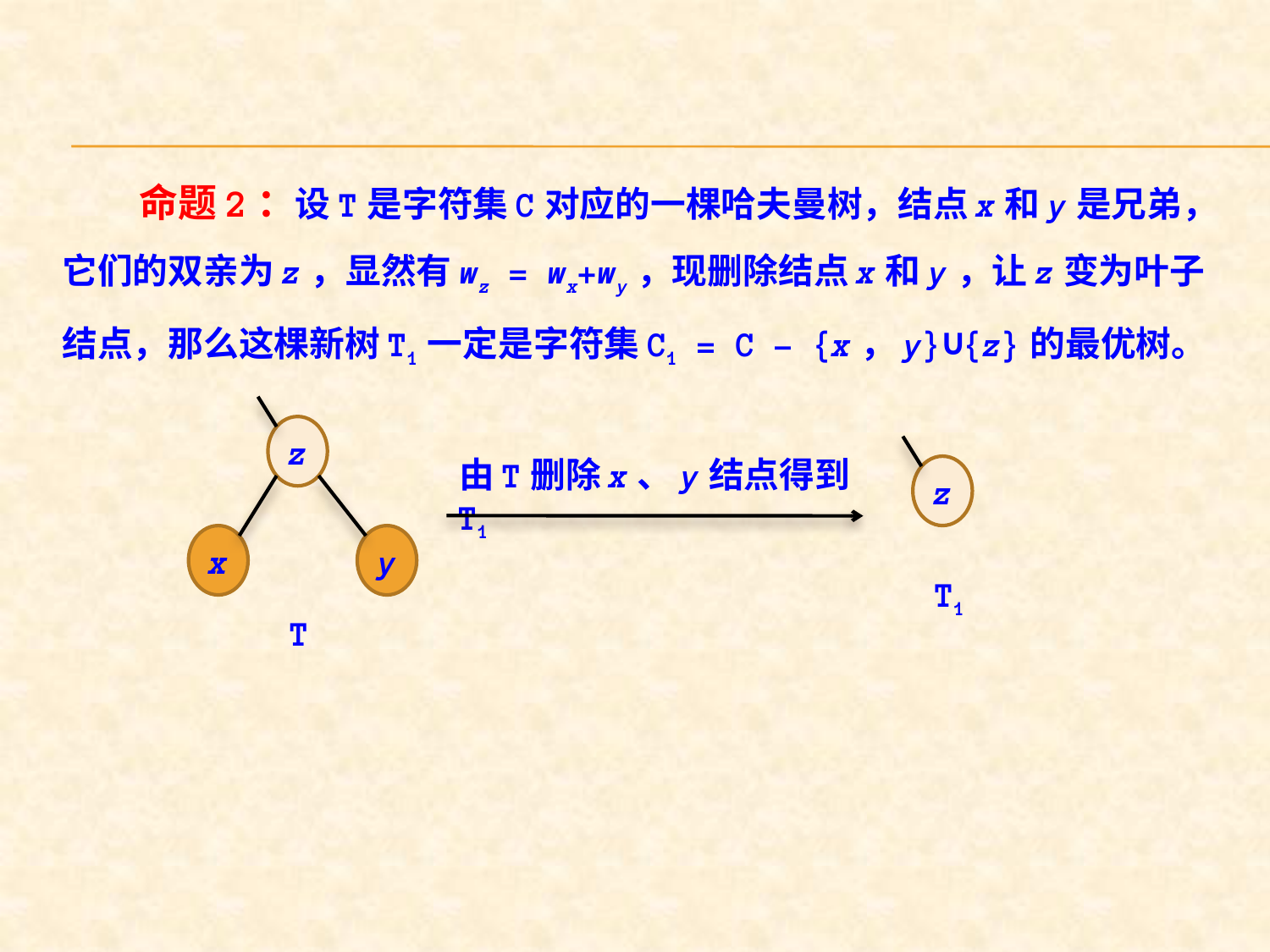

命题2：设T是字符集C对应的一棵哈夫曼树，结点x和y是兄弟，它们的双亲为z，显然有wz = wx+wy，现删除结点x和y，让z变为叶子结点，那么这棵新树T1一定是字符集C1 = C - {x，y}∪{z}的最优树。
z
由T删除x、y结点得到T1
z
x
y
T1
T